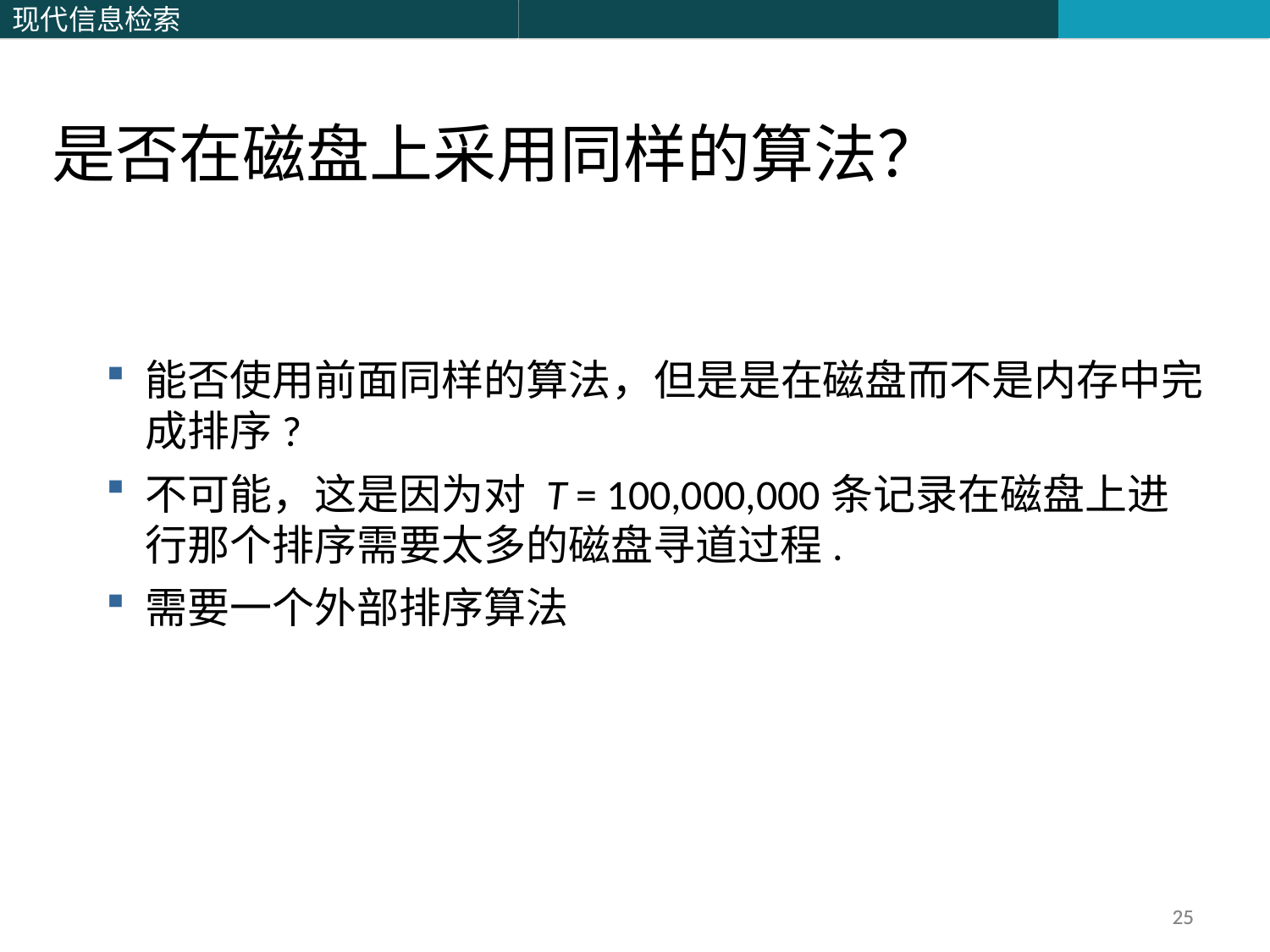

是否在磁盘上采用同样的算法？
能否使用前面同样的算法，但是是在磁盘而不是内存中完成排序?
不可能，这是因为对 T = 100,000,000条记录在磁盘上进行那个排序需要太多的磁盘寻道过程.
需要一个外部排序算法
25
25